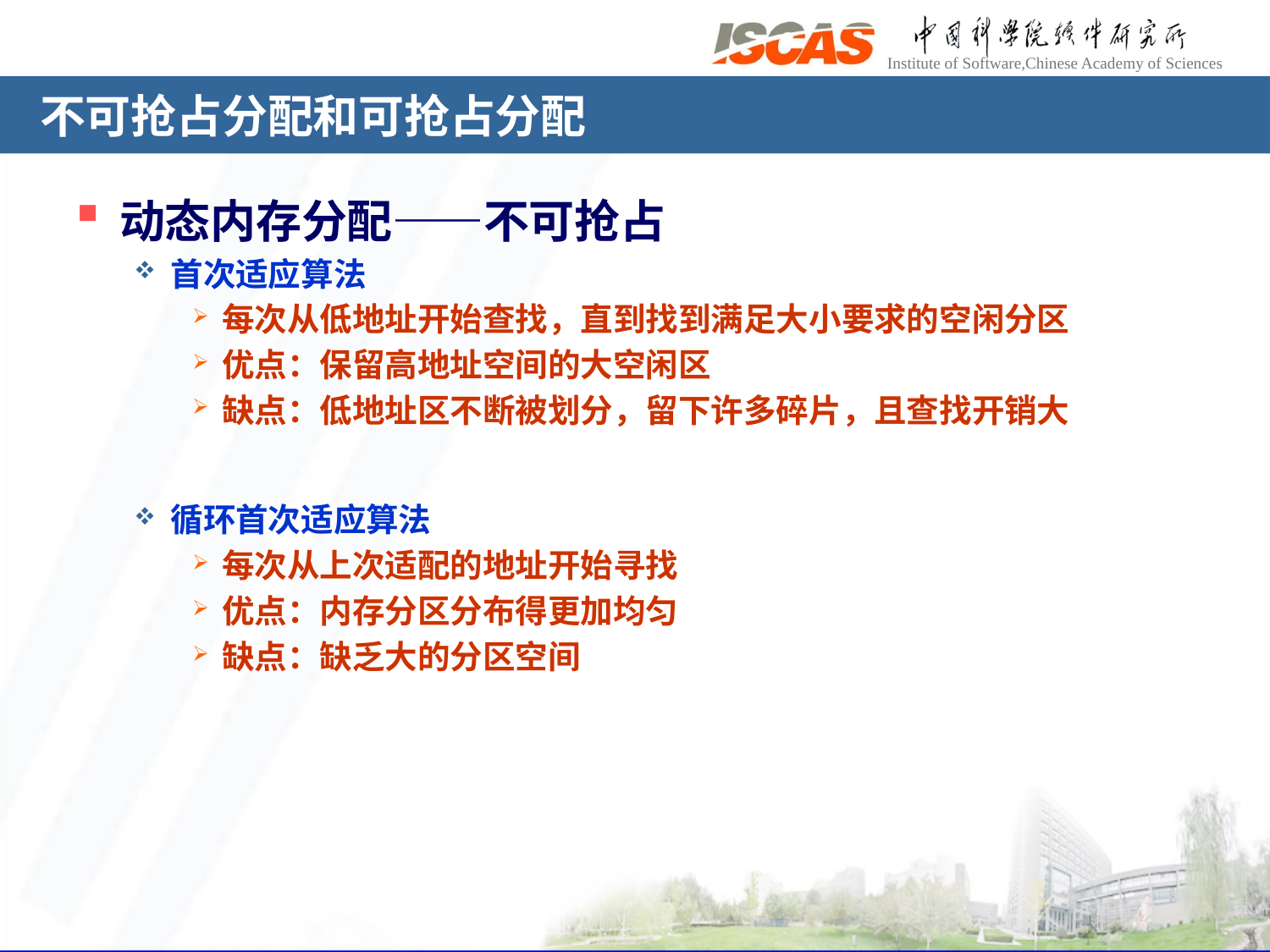

# 不可抢占分配和可抢占分配
动态内存分配——不可抢占
首次适应算法
每次从低地址开始查找，直到找到满足大小要求的空闲分区
优点：保留高地址空间的大空闲区
缺点：低地址区不断被划分，留下许多碎片，且查找开销大

循环首次适应算法
每次从上次适配的地址开始寻找
优点：内存分区分布得更加均匀
缺点：缺乏大的分区空间